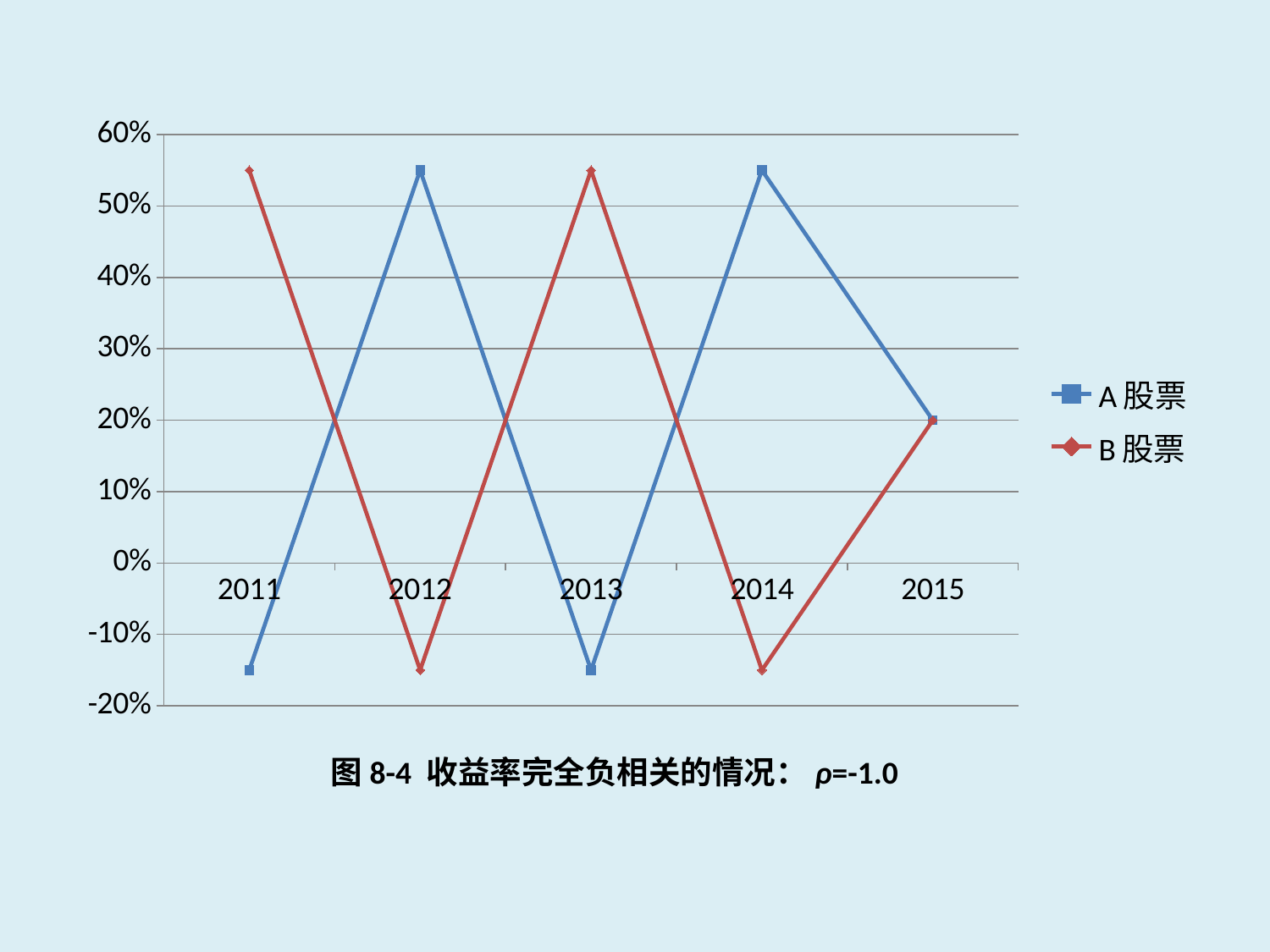

### Chart

| Category | A股票 | B股票 |
|---|---|---|
| 2011 | -0.15 | 0.55 |
| 2012 | 0.55 | -0.15 |
| 2013 | -0.15 | 0.55 |
| 2014 | 0.55 | -0.15 |
| 2015 | 0.2 | 0.2 |
图8-4 收益率完全负相关的情况：ρ=-1.0